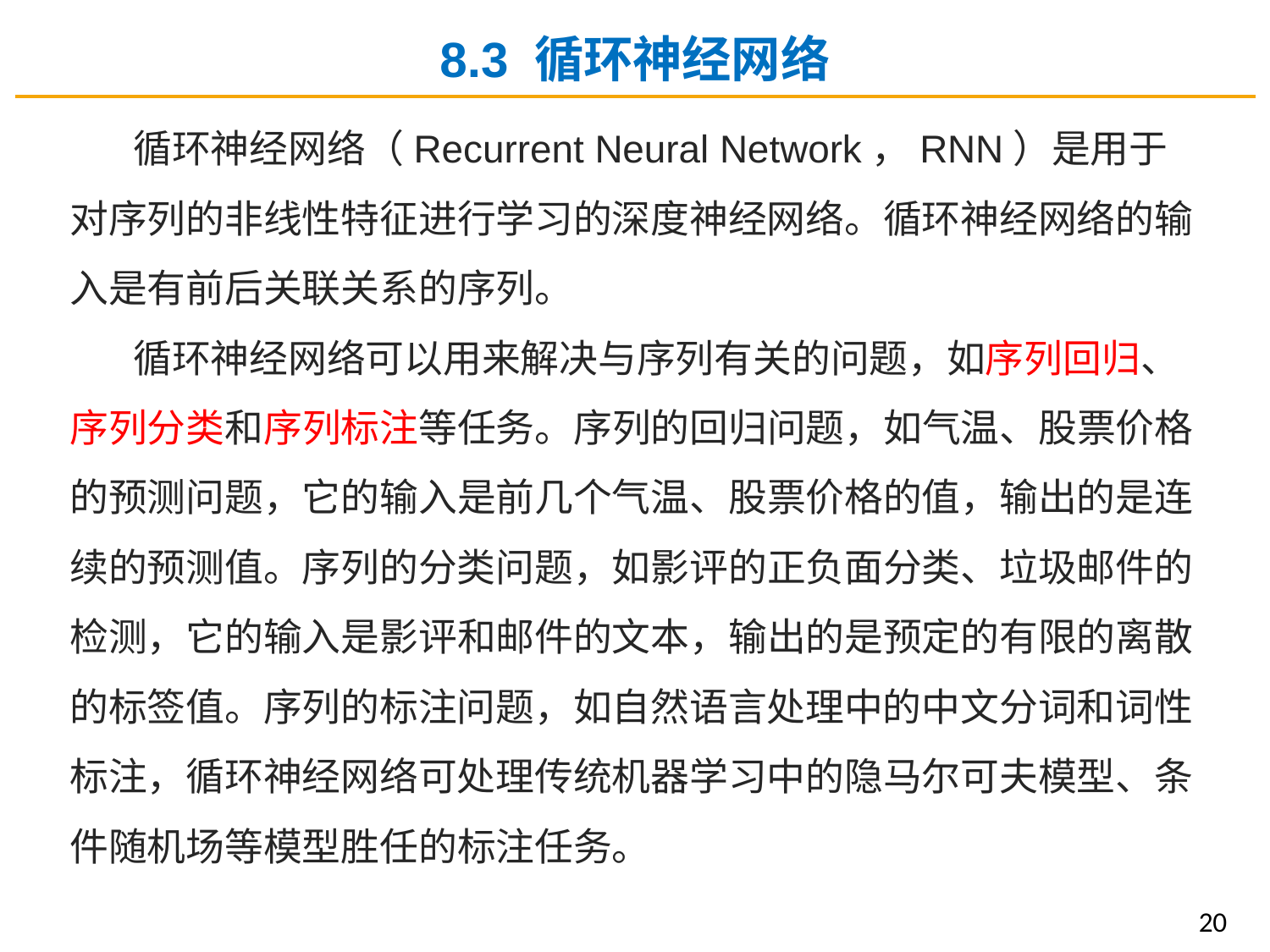

8.3 循环神经网络
循环神经网络（Recurrent Neural Network，RNN）是用于对序列的非线性特征进行学习的深度神经网络。循环神经网络的输入是有前后关联关系的序列。
循环神经网络可以用来解决与序列有关的问题，如序列回归、序列分类和序列标注等任务。序列的回归问题，如气温、股票价格的预测问题，它的输入是前几个气温、股票价格的值，输出的是连续的预测值。序列的分类问题，如影评的正负面分类、垃圾邮件的检测，它的输入是影评和邮件的文本，输出的是预定的有限的离散的标签值。序列的标注问题，如自然语言处理中的中文分词和词性标注，循环神经网络可处理传统机器学习中的隐马尔可夫模型、条件随机场等模型胜任的标注任务。
20